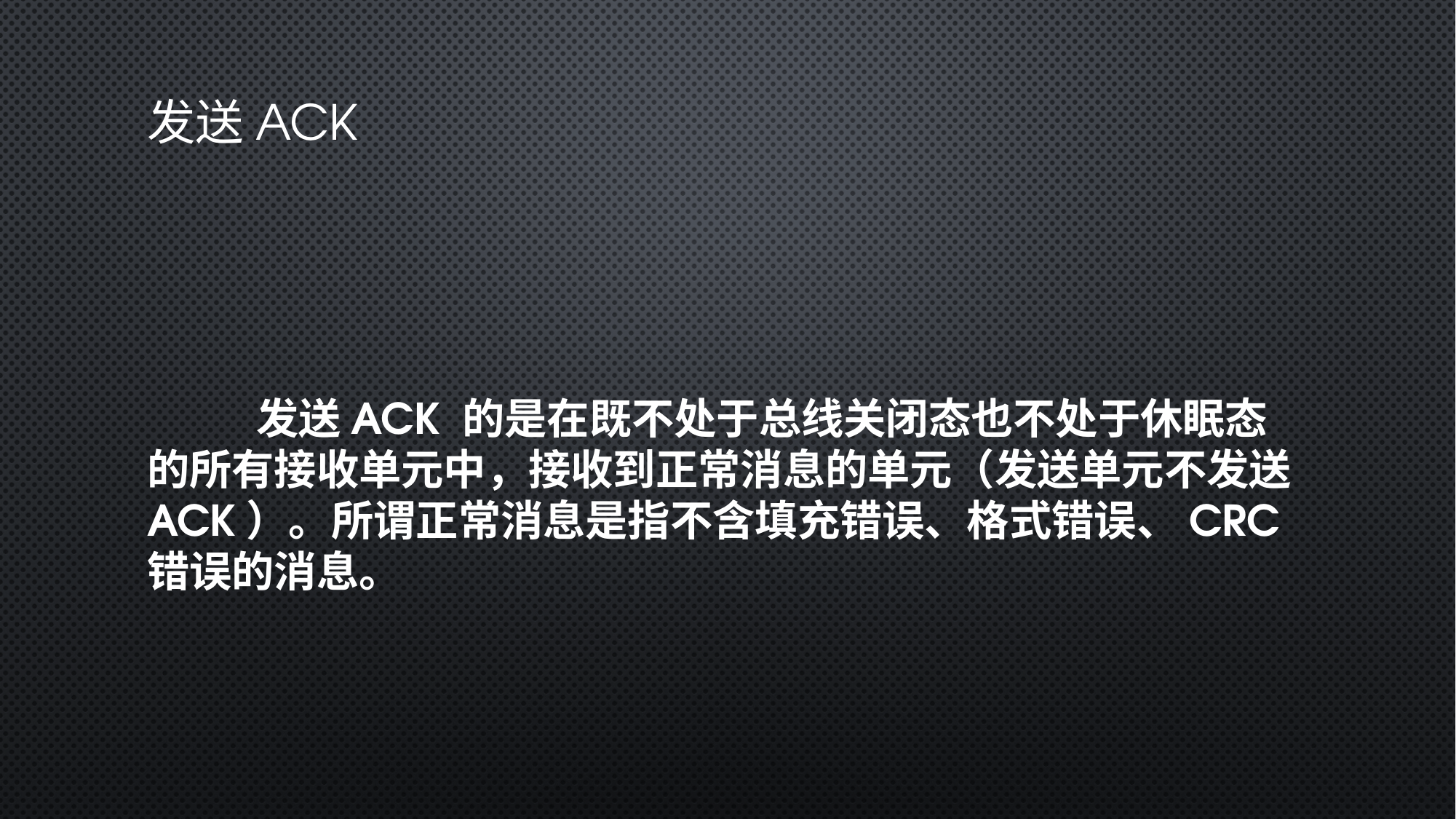

# 发送ACK
	发送ACK 的是在既不处于总线关闭态也不处于休眠态的所有接收单元中，接收到正常消息的单元（发送单元不发送ACK）。所谓正常消息是指不含填充错误、格式错误、CRC 错误的消息。